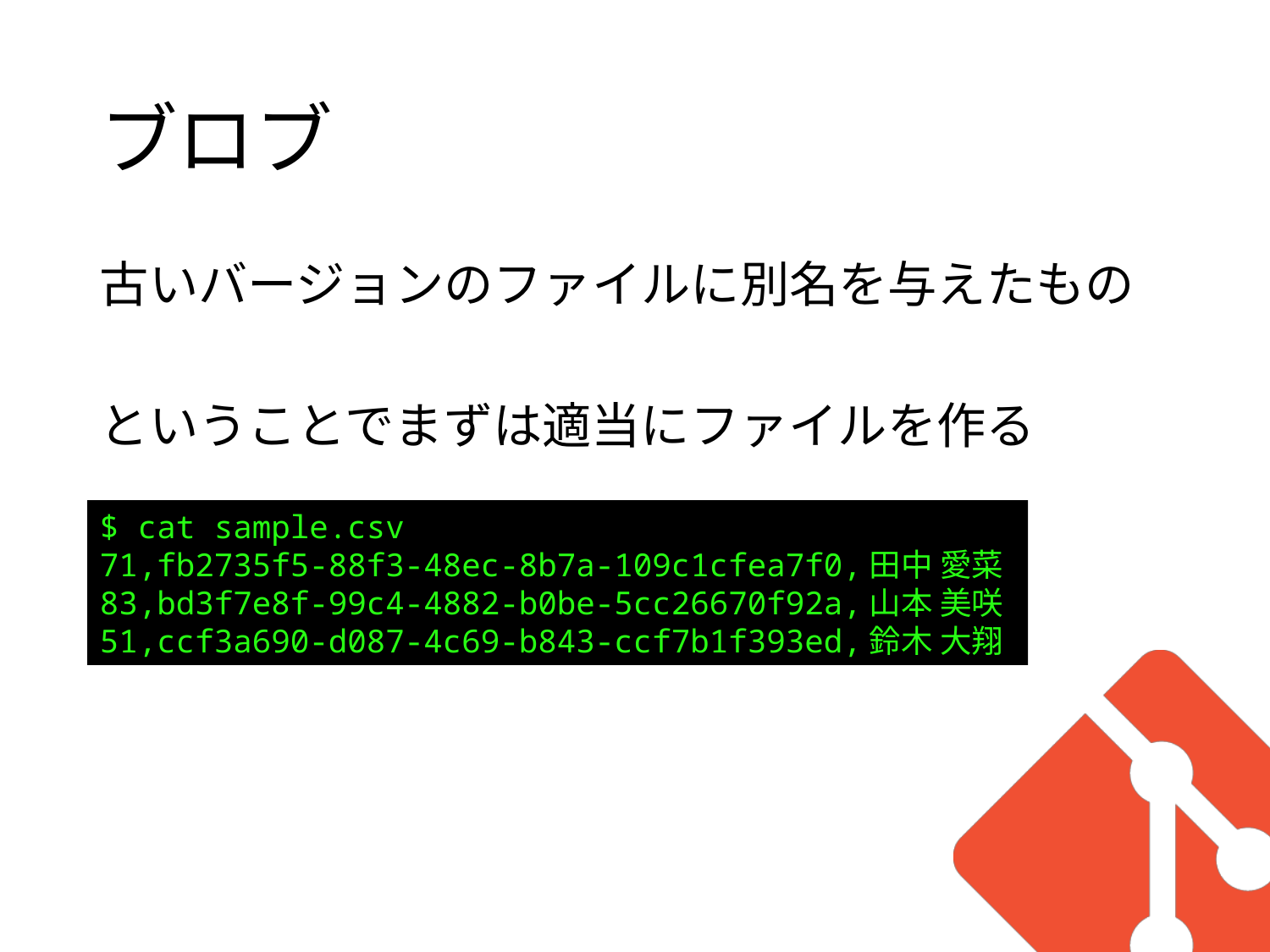

# ブロブ
古いバージョンのファイルに別名を与えたもの

ということでまずは適当にファイルを作る
$ cat sample.csv
71,fb2735f5-88f3-48ec-8b7a-109c1cfea7f0,田中 愛菜
83,bd3f7e8f-99c4-4882-b0be-5cc26670f92a,山本 美咲
51,ccf3a690-d087-4c69-b843-ccf7b1f393ed,鈴木 大翔